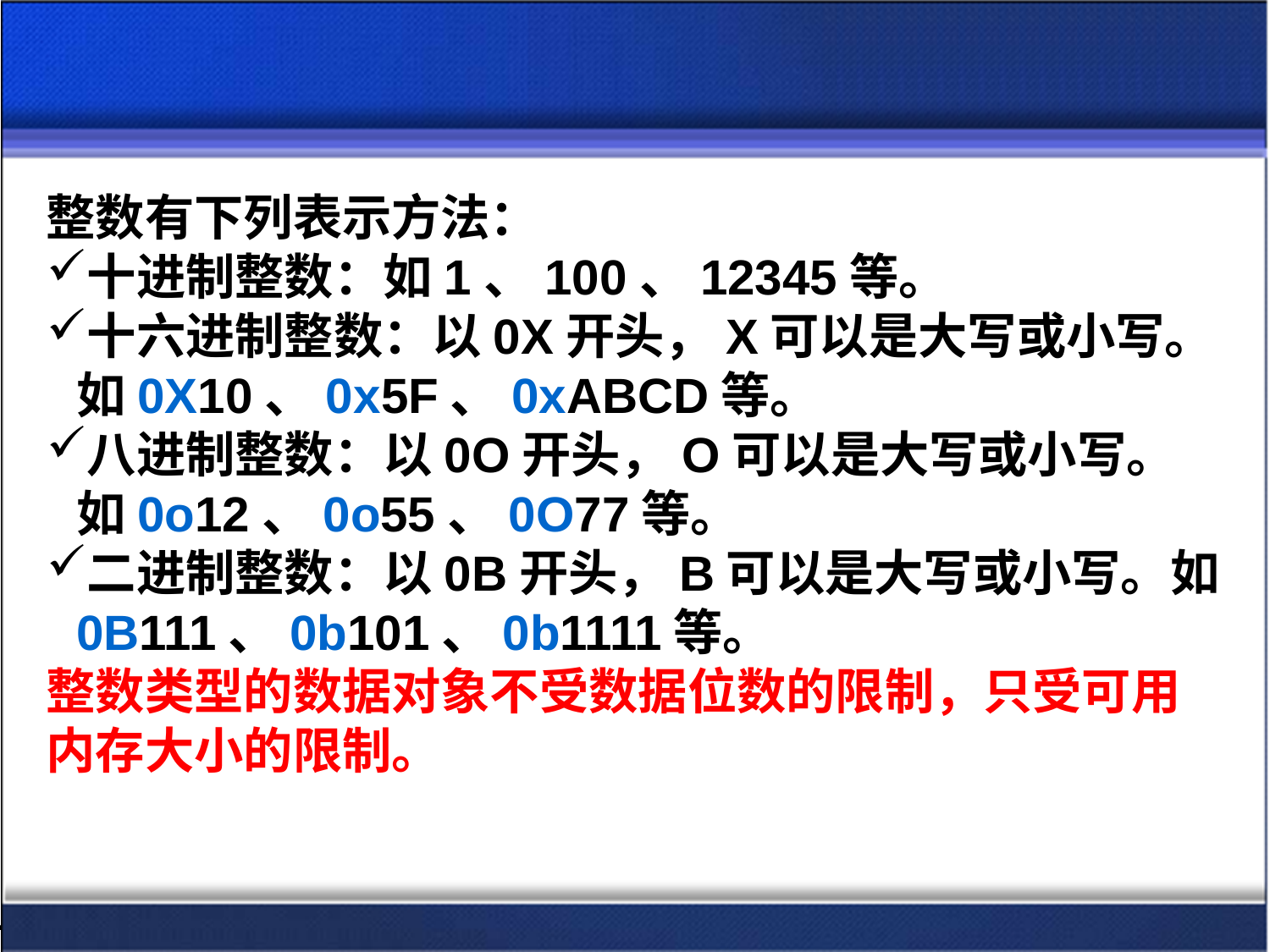

整数有下列表示方法：
十进制整数：如1、100、12345等。
十六进制整数：以0X开头，X可以是大写或小写。如0X10、0x5F、0xABCD等。
八进制整数：以0O开头，O可以是大写或小写。如0o12、0o55、0O77等。
二进制整数：以0B开头，B可以是大写或小写。如0B111、0b101、0b1111等。
整数类型的数据对象不受数据位数的限制，只受可用内存大小的限制。